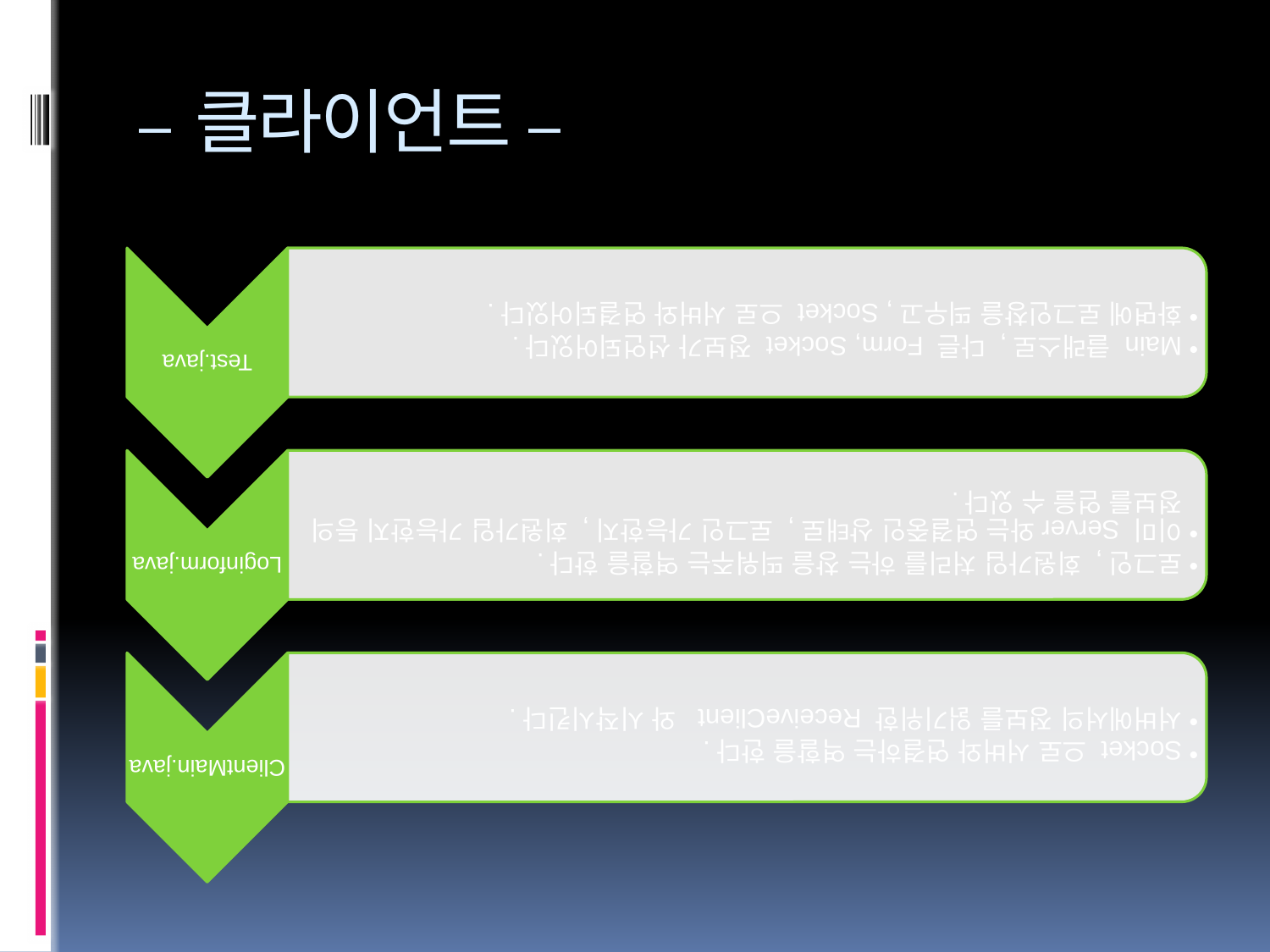

# -클라이언트-
Test.java
Main 클래스로, 다른 Form, Socket 정보가 선언되어있다.
화면에 로그인창을 띄우고, Socket 으로 서버와 연결되어있다.
Loginform.java
로그인, 회원가입 처리를 하는 창을 띄워주는 역할을 한다.
이미 Server와는 연결중인 상태로, 로그인 가능한지, 회원가입 가능한지 등의 정보를 얻을 수 있다.
ClientMain.java
Socket 으로 서버와 연결하는 역할을 한다.
서버에서의 정보를 읽기위한 ReceiveClient  와 시작시킨다.